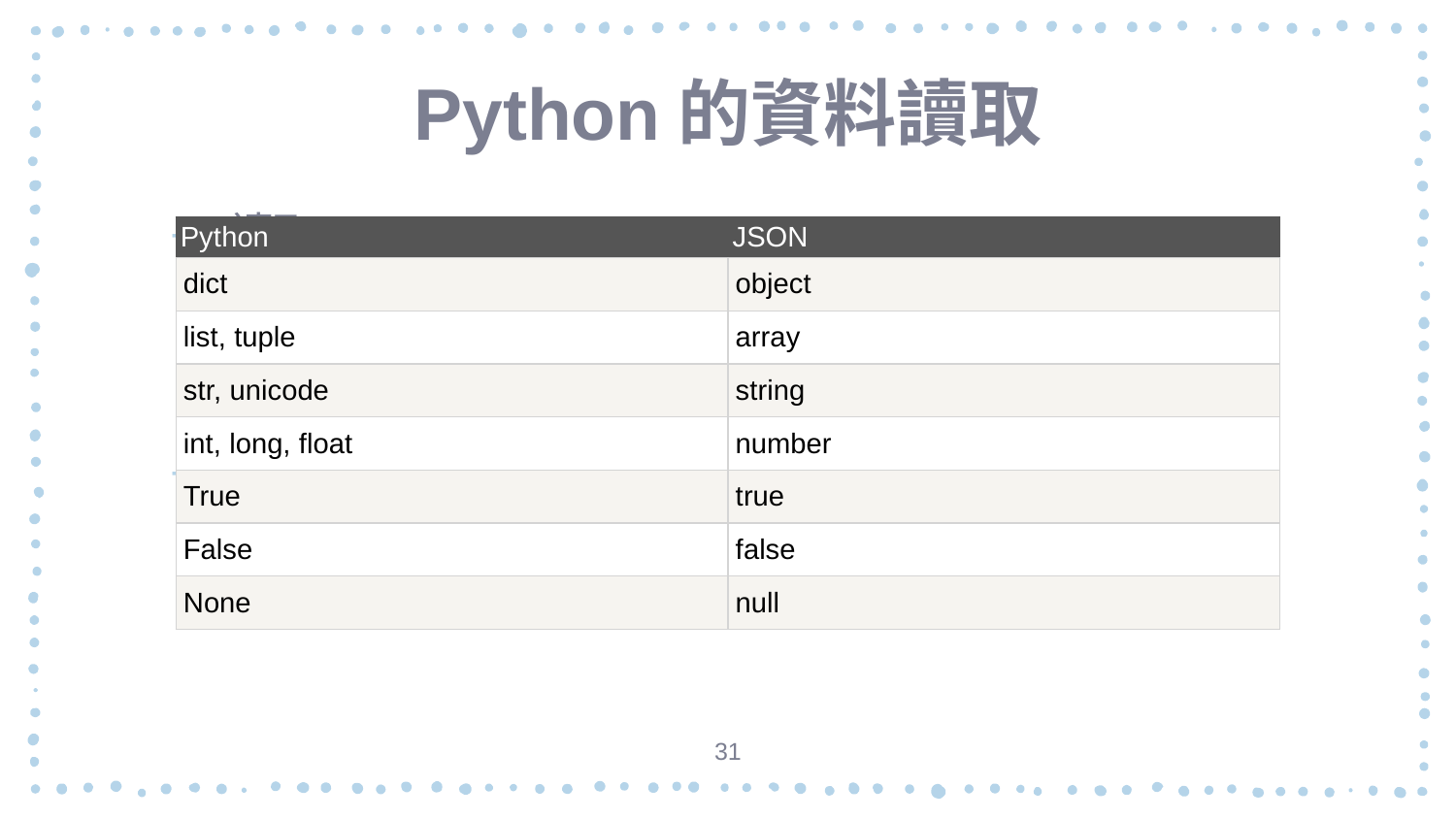

# Python的資料讀取
讀取json
import json
json.loads(檔案物件)

寫入json
import json
json.dumps(資料,檔案物件)

| Python | JSON |
| --- | --- |
| dict | object |
| list, tuple | array |
| str, unicode | string |
| int, long, float | number |
| True | true |
| False | false |
| None | null |
31